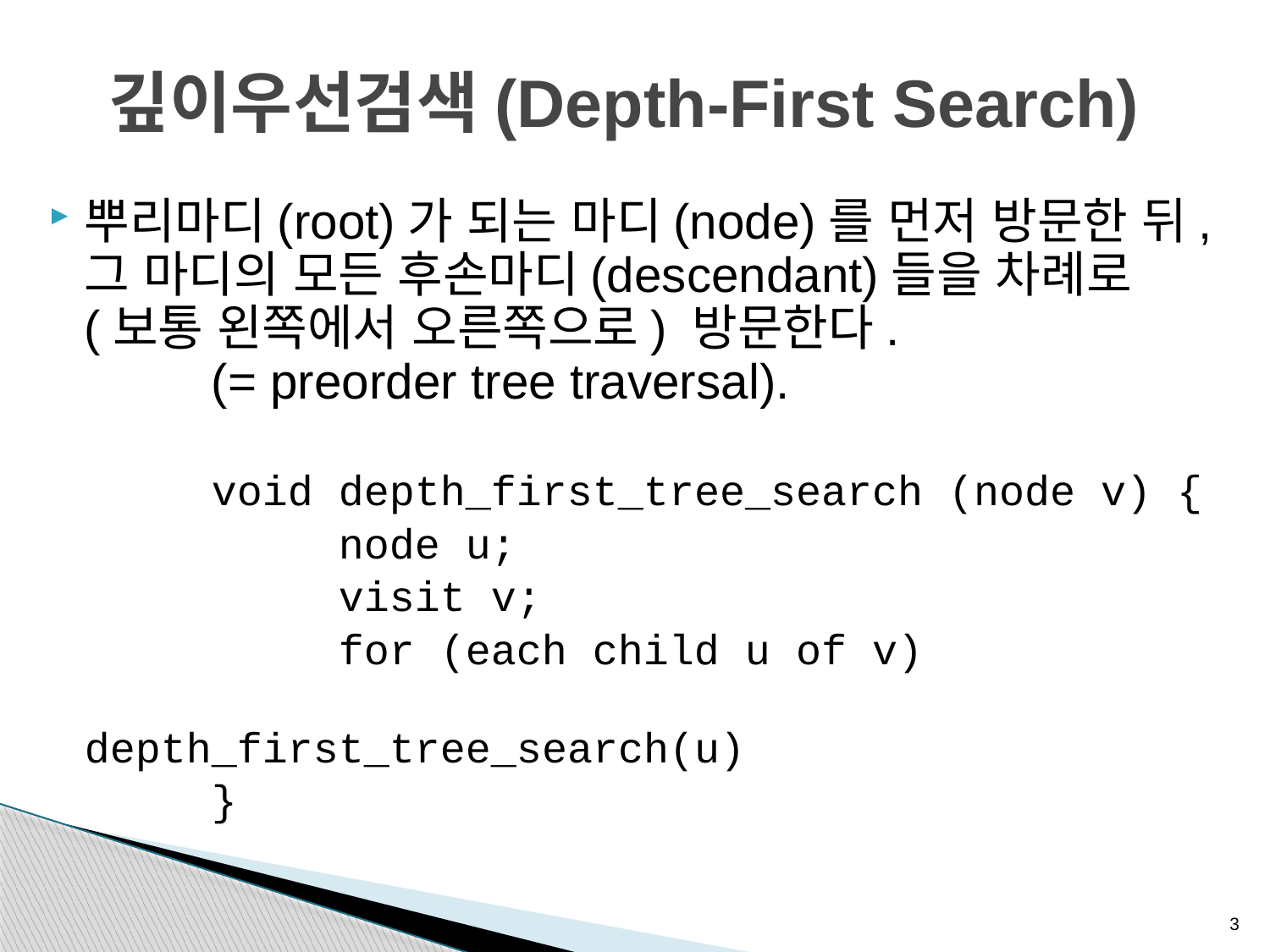

# 깊이우선검색(Depth-First Search)
뿌리마디(root)가 되는 마디(node)를 먼저 방문한 뒤, 그 마디의 모든 후손마디(descendant)들을 차례로      (보통 왼쪽에서 오른쪽으로) 방문한다. 				(= preorder tree traversal).

		void depth_first_tree_search (node v) {
			node u;
			visit v;
			for (each child u of v)
		     	     depth_first_tree_search(u)
		}
3